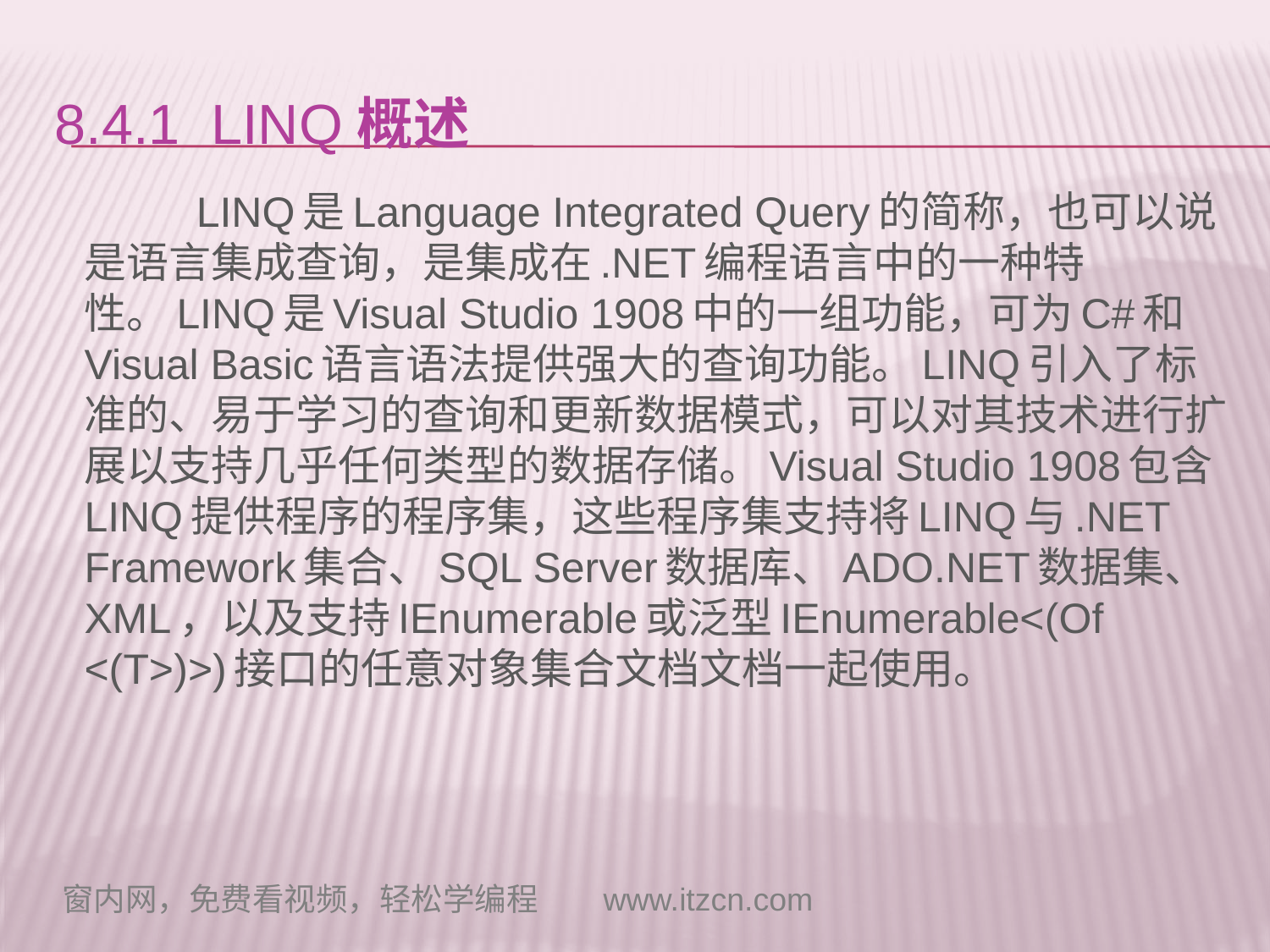

# 8.4.1  LINQ概述
             LINQ是Language Integrated Query的简称，也可以说是语言集成查询，是集成在.NET编程语言中的一种特性。LINQ是Visual Studio 1908中的一组功能，可为C#和Visual Basic语言语法提供强大的查询功能。LINQ引入了标准的、易于学习的查询和更新数据模式，可以对其技术进行扩展以支持几乎任何类型的数据存储。Visual Studio 1908包含LINQ提供程序的程序集，这些程序集支持将LINQ与.NET Framework集合、SQL Server数据库、ADO.NET数据集、XML，以及支持IEnumerable或泛型IEnumerable<(Of <(T>)>)接口的任意对象集合文档文档一起使用。